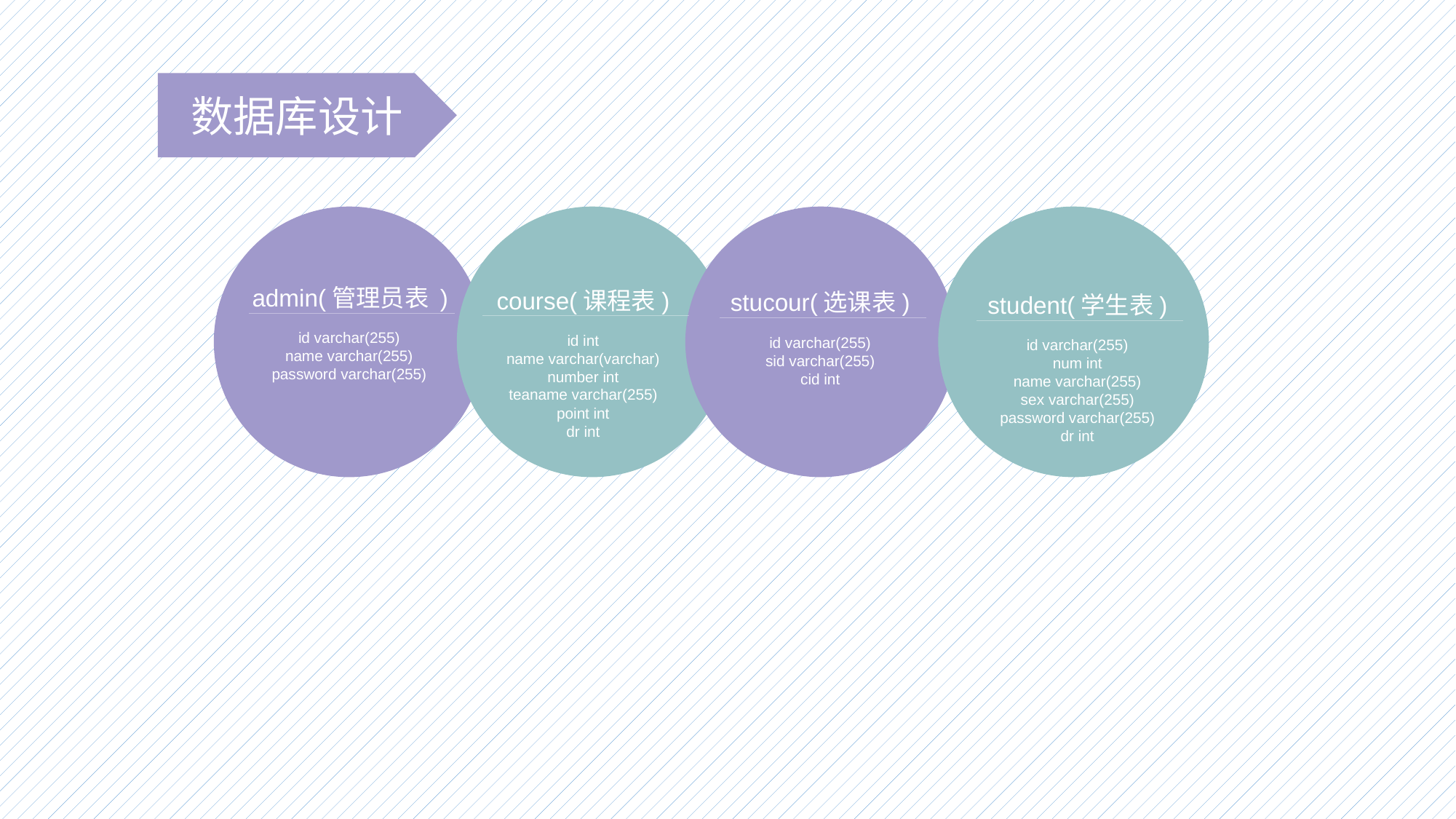

数据库设计

admin(管理员表 )
course(课程表)
stucour(选课表)
student(学生表)
id varchar(255)
name varchar(255)
password varchar(255)
id int
name varchar(varchar)
number int
teaname varchar(255)
point int
dr int
id varchar(255)
sid varchar(255)
cid int
id varchar(255)
num int
name varchar(255)
sex varchar(255)
password varchar(255)
dr int